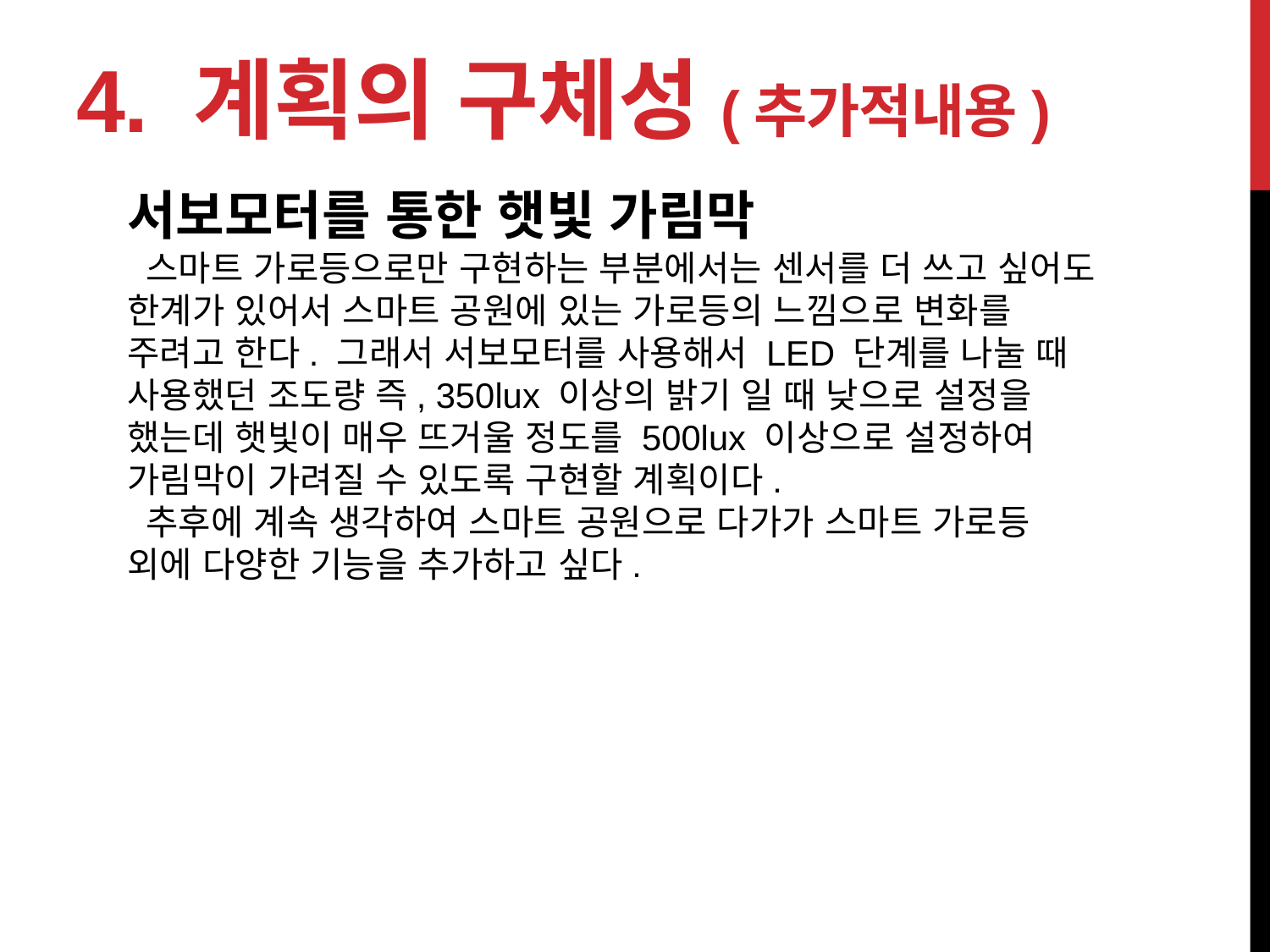

# 4. 계획의 구체성(추가적내용)
서보모터를 통한 햇빛 가림막
 스마트 가로등으로만 구현하는 부분에서는 센서를 더 쓰고 싶어도 한계가 있어서 스마트 공원에 있는 가로등의 느낌으로 변화를 주려고 한다. 그래서 서보모터를 사용해서 LED 단계를 나눌 때 사용했던 조도량 즉, 350lux 이상의 밝기 일 때 낮으로 설정을 했는데 햇빛이 매우 뜨거울 정도를 500lux 이상으로 설정하여 가림막이 가려질 수 있도록 구현할 계획이다.
 추후에 계속 생각하여 스마트 공원으로 다가가 스마트 가로등 외에 다양한 기능을 추가하고 싶다.